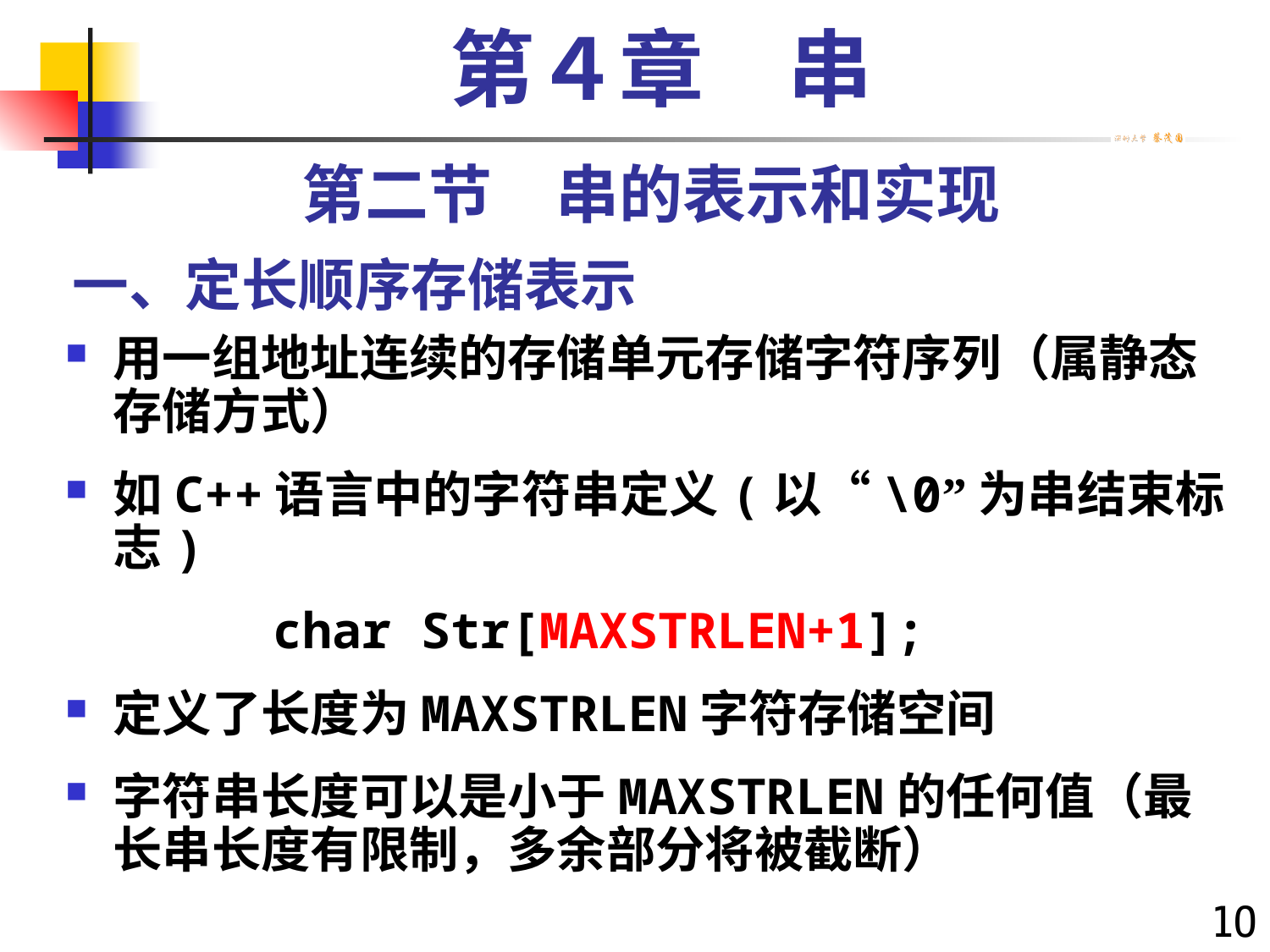

第４章　串
第二节　串的表示和实现
# 一、定长顺序存储表示
用一组地址连续的存储单元存储字符序列（属静态存储方式）
如C++语言中的字符串定义(以“\0”为串结束标志)
       char Str[MAXSTRLEN+1];
定义了长度为MAXSTRLEN字符存储空间
字符串长度可以是小于MAXSTRLEN的任何值（最长串长度有限制，多余部分将被截断）
10